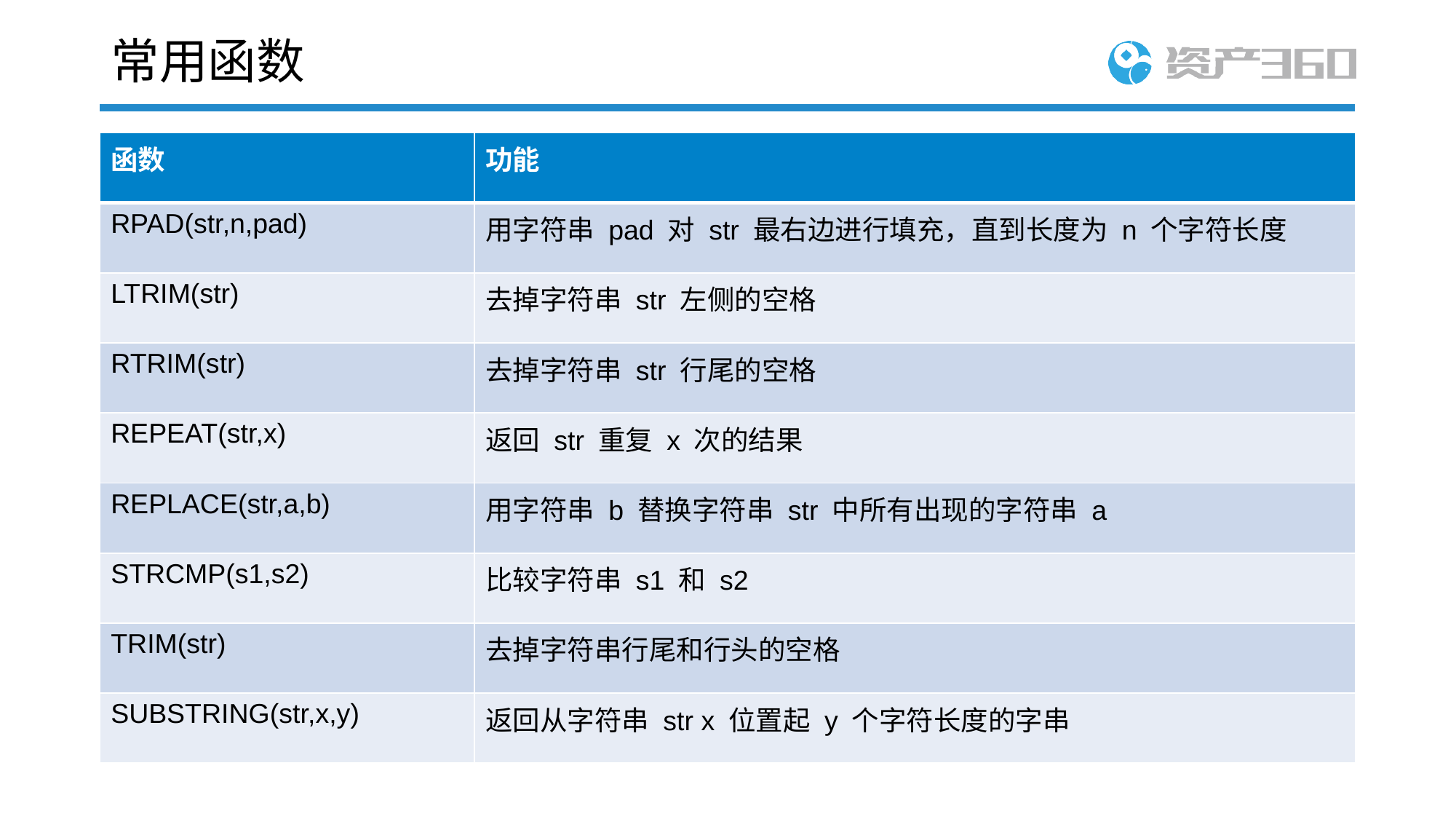

# 常用函数
| 函数 | 功能 |
| --- | --- |
| RPAD(str,n,pad) | 用字符串 pad 对 str 最右边进行填充，直到长度为 n 个字符长度 |
| LTRIM(str) | 去掉字符串 str 左侧的空格 |
| RTRIM(str) | 去掉字符串 str 行尾的空格 |
| REPEAT(str,x) | 返回 str 重复 x 次的结果 |
| REPLACE(str,a,b) | 用字符串 b 替换字符串 str 中所有出现的字符串 a |
| STRCMP(s1,s2) | 比较字符串 s1 和 s2 |
| TRIM(str) | 去掉字符串行尾和行头的空格 |
| SUBSTRING(str,x,y) | 返回从字符串 str x 位置起 y 个字符长度的字串 |
17